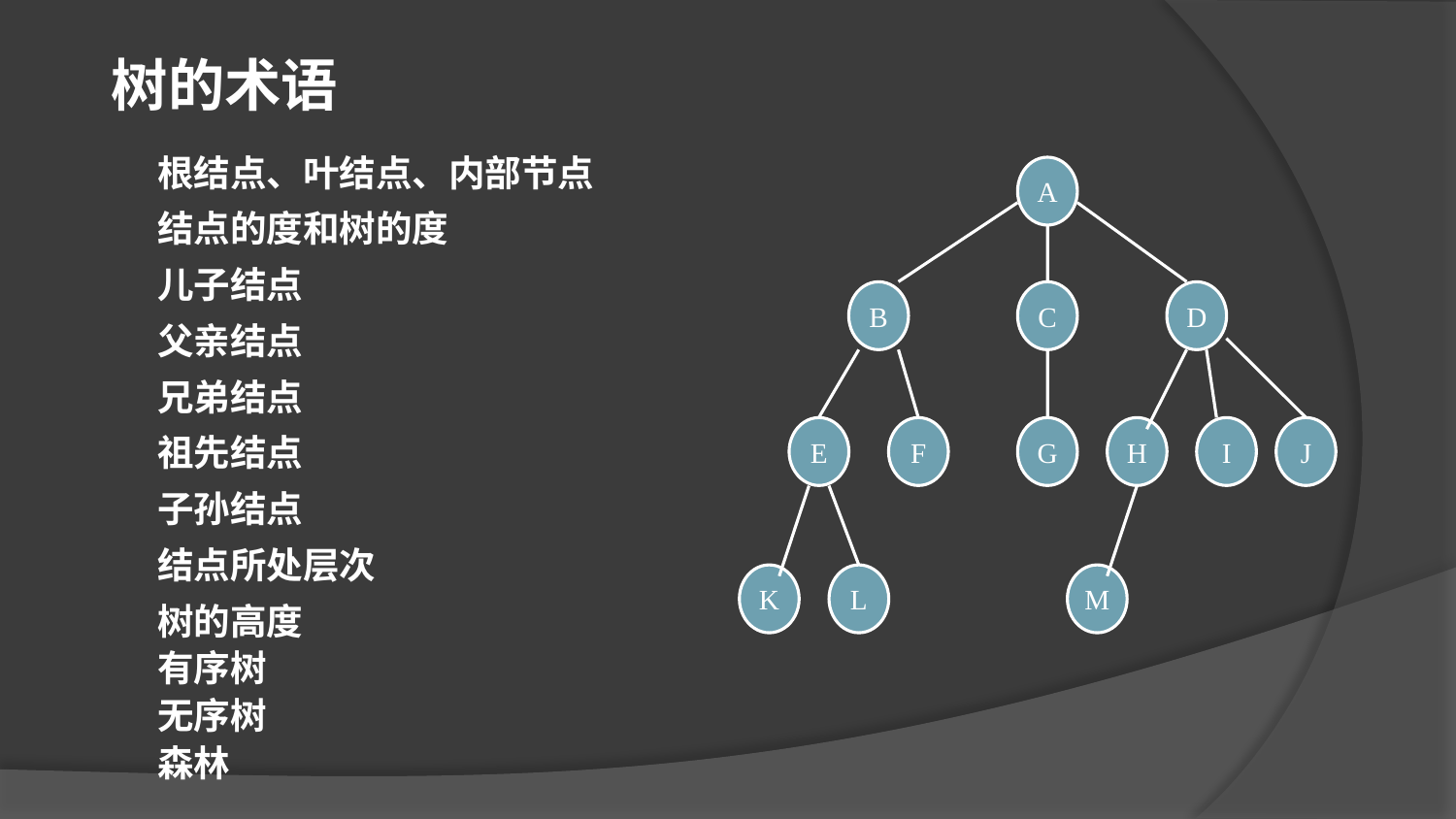

树的术语
根结点、叶结点、内部节点
结点的度和树的度
儿子结点
父亲结点
兄弟结点
祖先结点
子孙结点
结点所处层次
树的高度
有序树
无序树
森林

A

B
C
D

E
F
G
H
I
J

K
L
M